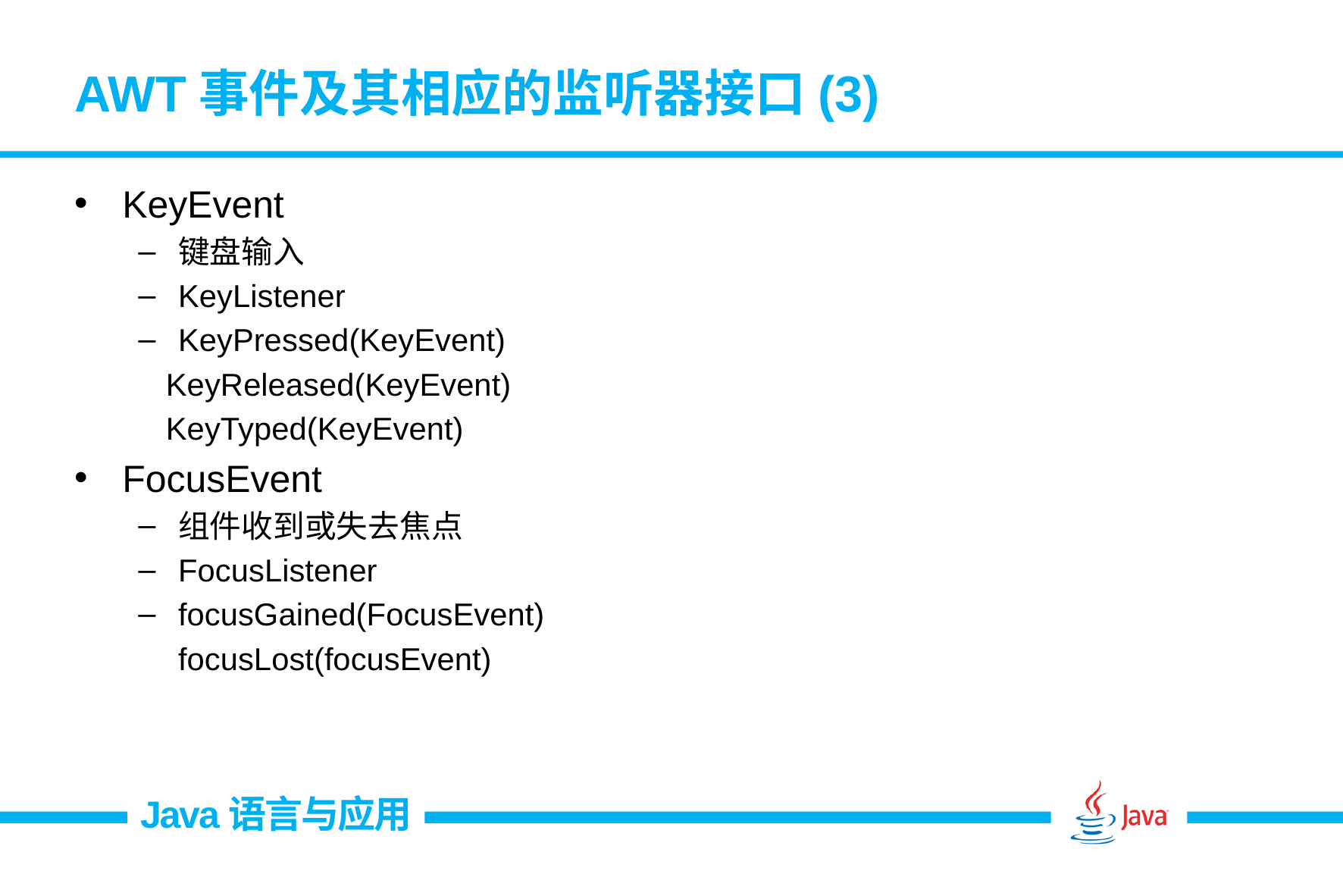

# AWT事件及其相应的监听器接口(3)
KeyEvent
键盘输入
KeyListener
KeyPressed(KeyEvent)
	     KeyReleased(KeyEvent)
	     KeyTyped(KeyEvent)
FocusEvent
组件收到或失去焦点
FocusListener
focusGained(FocusEvent)
	focusLost(focusEvent)